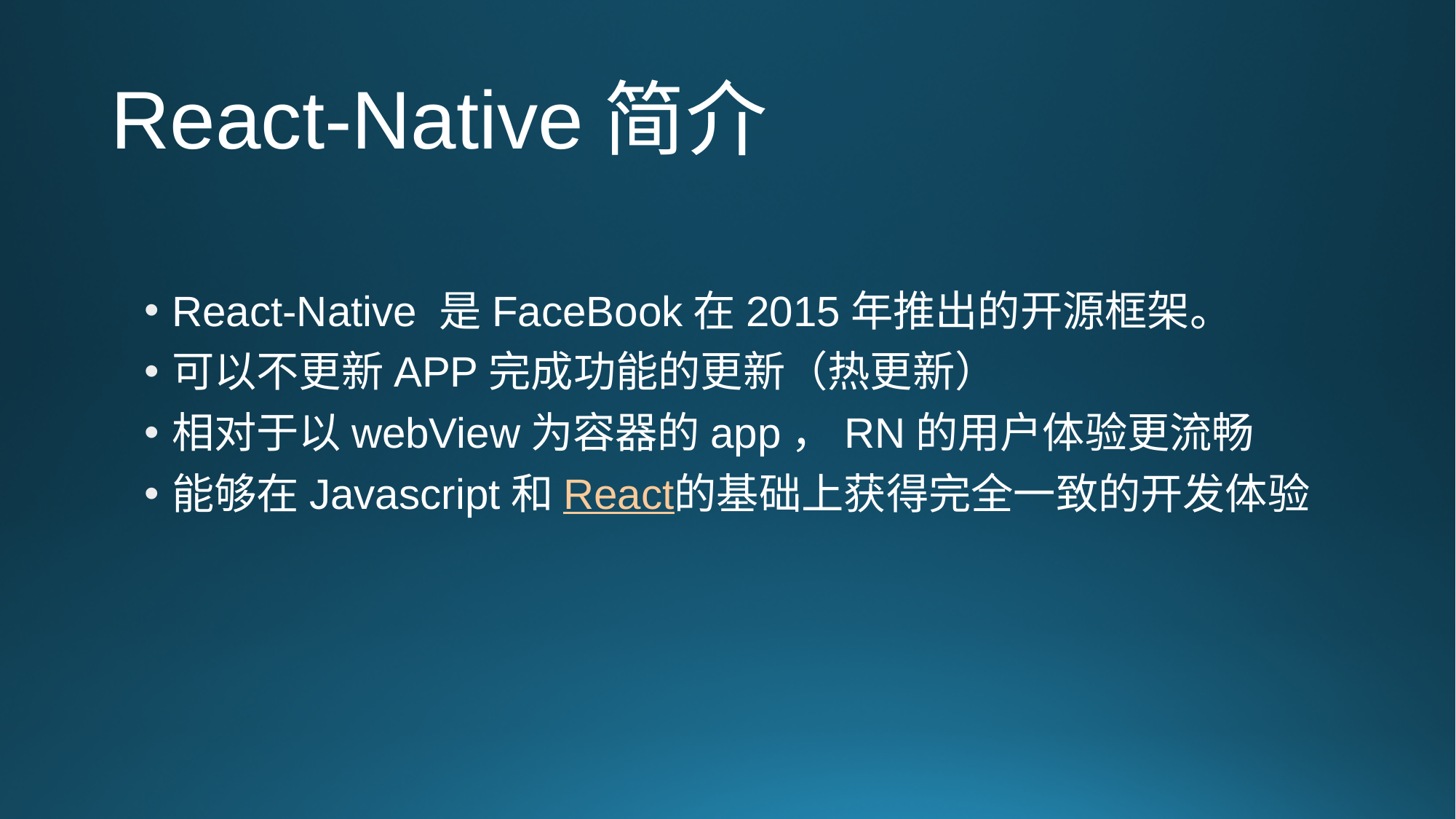

# React-Native简介

React-Native 是FaceBook在2015年推出的开源框架。
可以不更新APP完成功能的更新（热更新）
相对于以webView为容器的app，RN的用户体验更流畅
能够在Javascript和React的基础上获得完全一致的开发体验